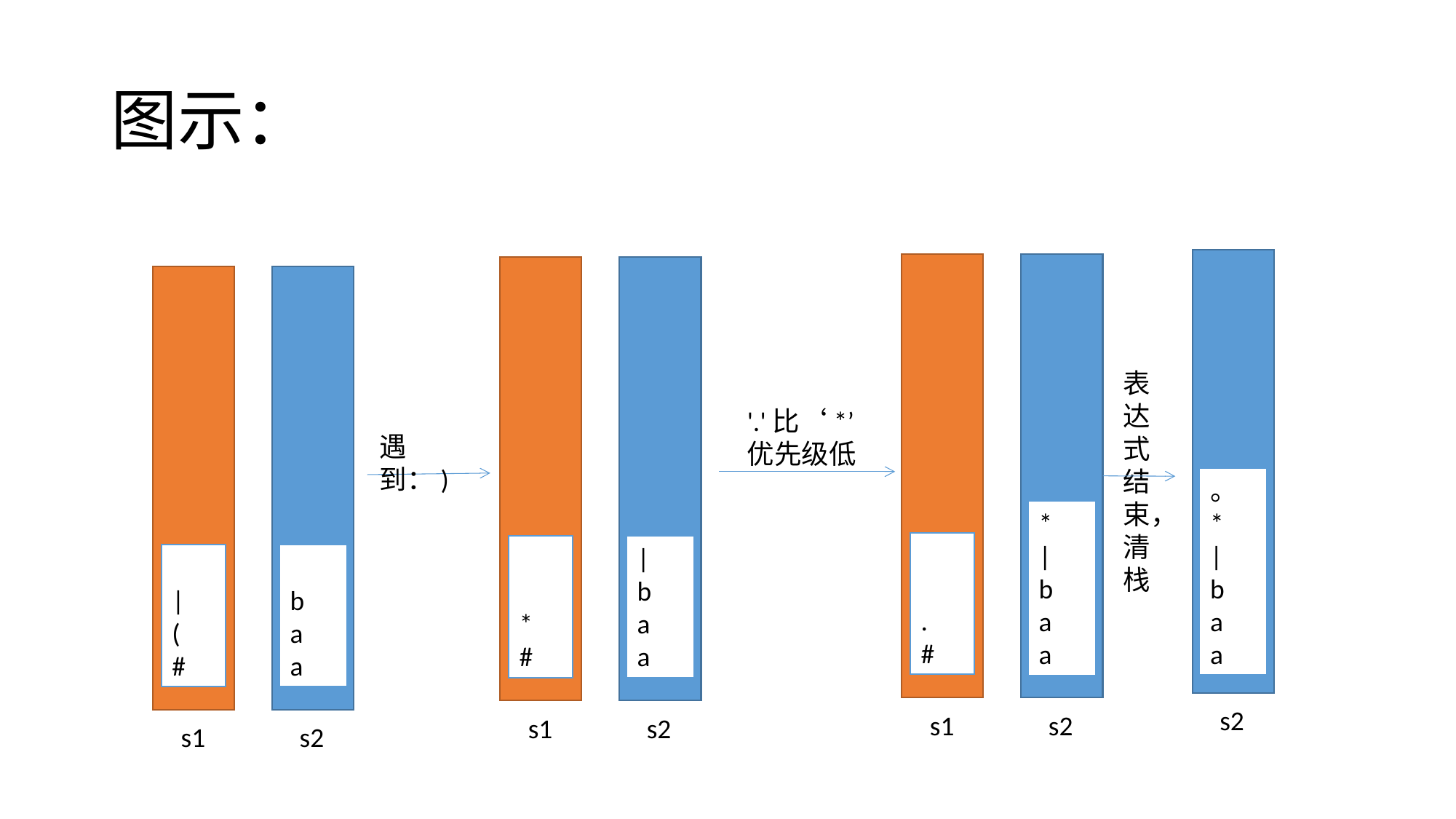

# 图示：

表达式结束，清栈

'.'比‘*’优先级低
遇到：)
。
*
|
b
a
a
*
|
b
a
a

.
#

*
#
|
b
a
a

|
(
#

b
a
a
s2
s1
s2
s1
s2
s1
s2